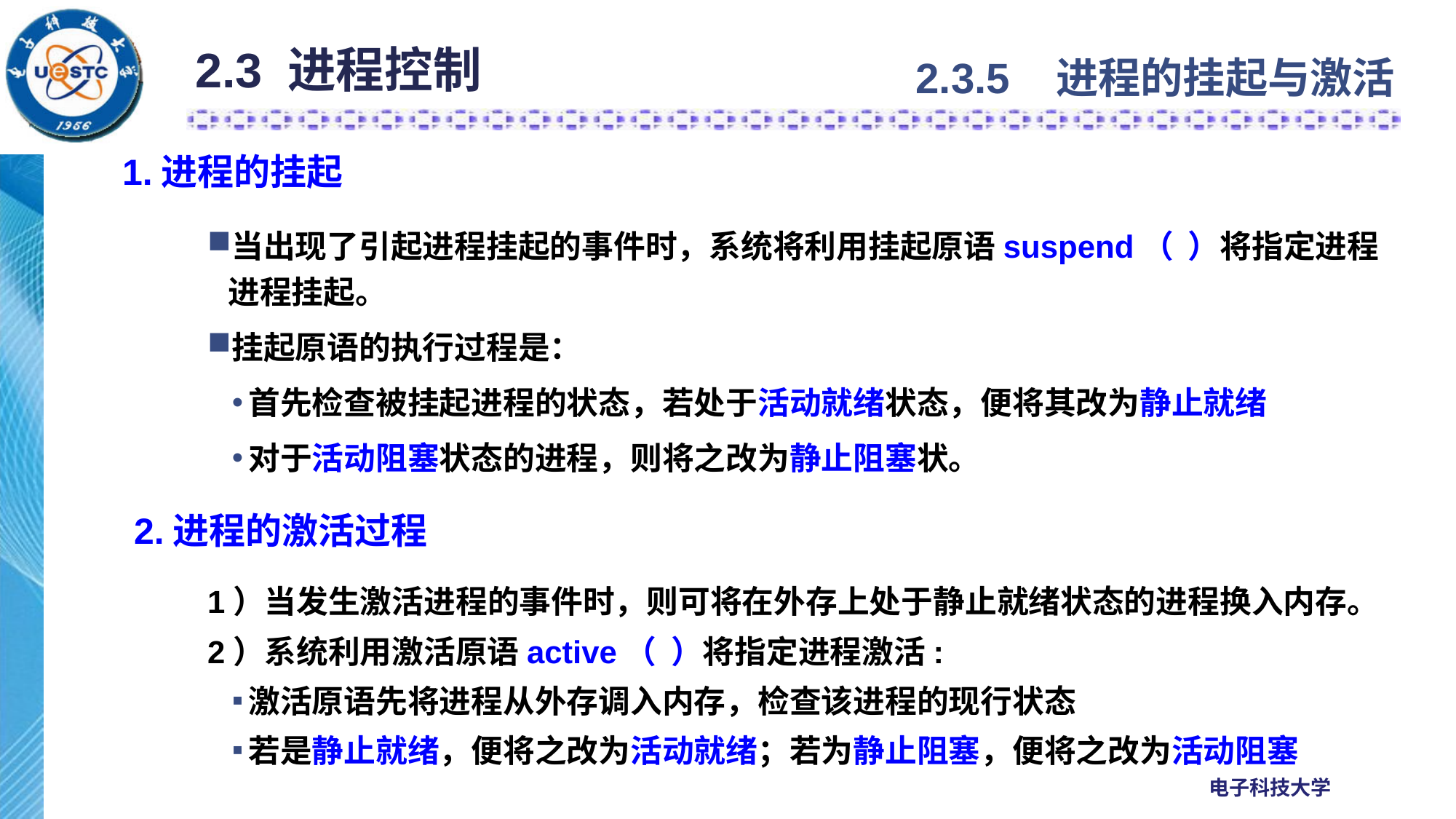

2.3 进程控制
2.3.5   进程的挂起与激活
1.进程的挂起
当出现了引起进程挂起的事件时，系统将利用挂起原语suspend（  ）将指定进程进程挂起。
挂起原语的执行过程是：
首先检查被挂起进程的状态，若处于活动就绪状态，便将其改为静止就绪
对于活动阻塞状态的进程，则将之改为静止阻塞状。
2.进程的激活过程
1）当发生激活进程的事件时，则可将在外存上处于静止就绪状态的进程换入内存。
2）系统利用激活原语active（  ）将指定进程激活:
激活原语先将进程从外存调入内存，检查该进程的现行状态
若是静止就绪，便将之改为活动就绪；若为静止阻塞，便将之改为活动阻塞